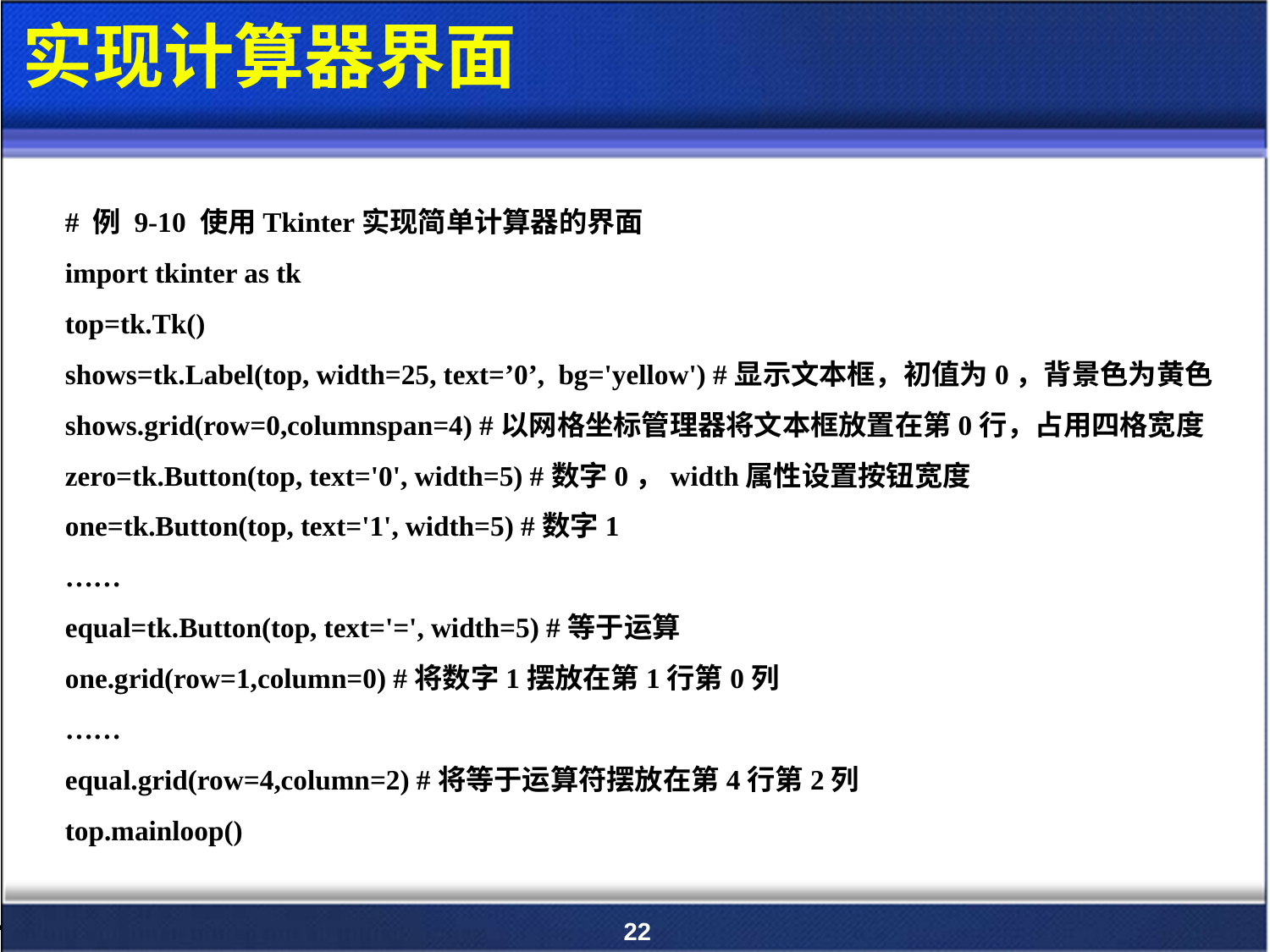

# 实现计算器界面
# 例 9‑10 使用Tkinter实现简单计算器的界面
import tkinter as tk
top=tk.Tk()
shows=tk.Label(top, width=25, text=’0’,  bg='yellow') #显示文本框，初值为0，背景色为黄色
shows.grid(row=0,columnspan=4) #以网格坐标管理器将文本框放置在第0行，占用四格宽度
zero=tk.Button(top, text='0', width=5) #数字0，width属性设置按钮宽度
one=tk.Button(top, text='1', width=5) #数字1
……
equal=tk.Button(top, text='=', width=5) #等于运算
one.grid(row=1,column=0) #将数字1摆放在第1行第0列
……
equal.grid(row=4,column=2) #将等于运算符摆放在第4行第2列
top.mainloop()
22